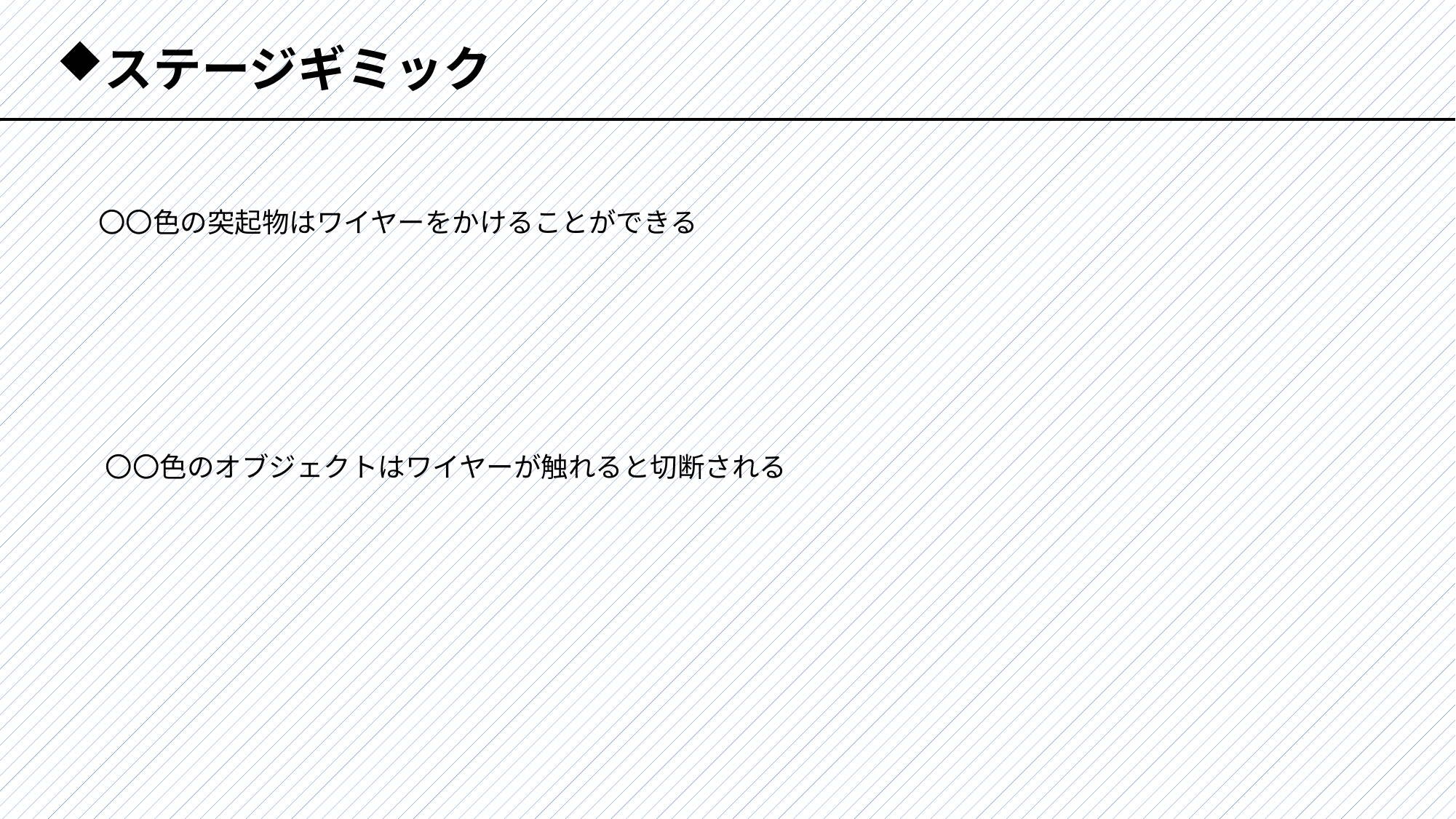

ステージギミック
〇〇色の突起物はワイヤーをかけることができる
〇〇色のオブジェクトはワイヤーが触れると切断される